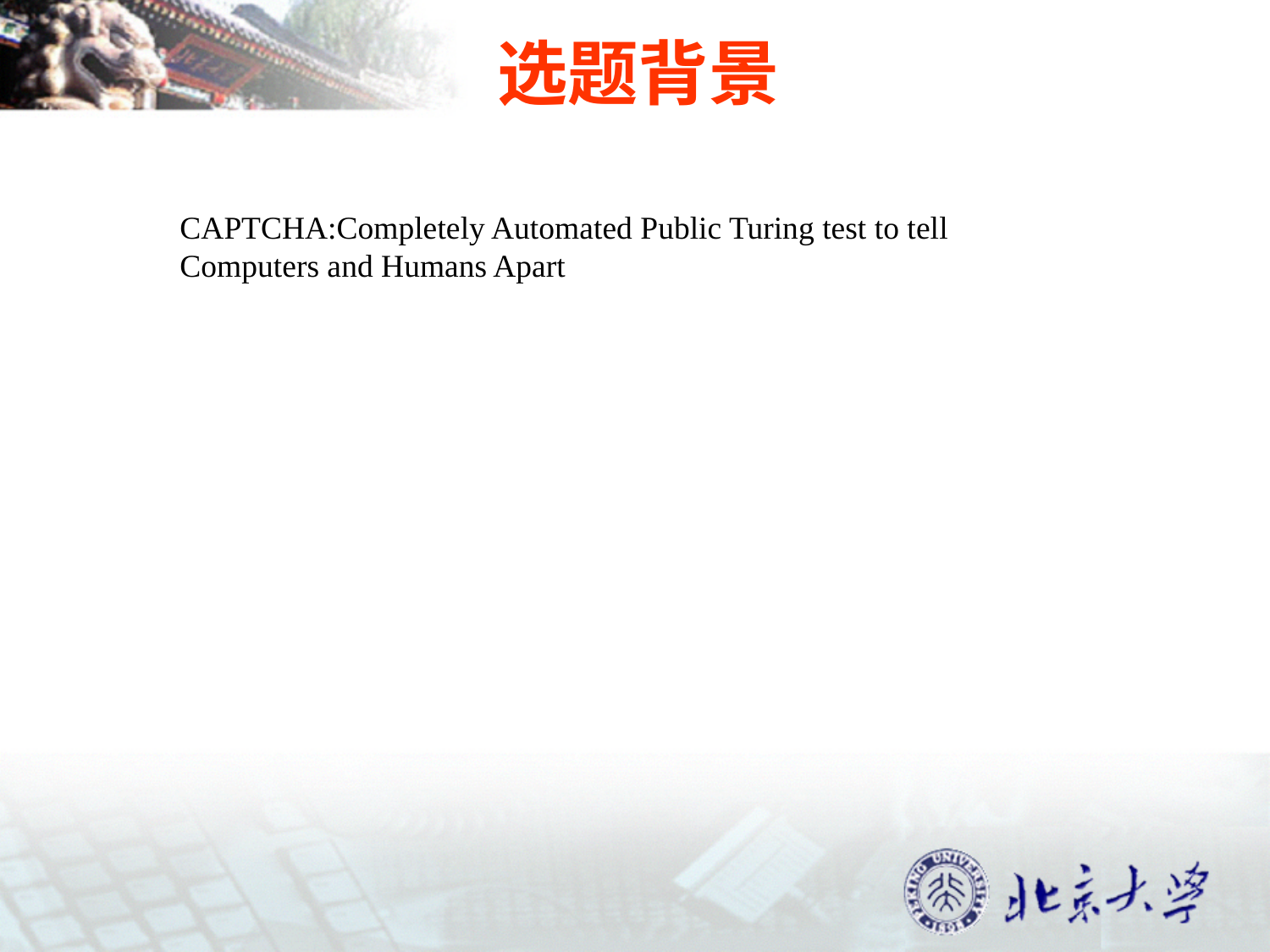

# 选题背景
CAPTCHA:Completely Automated Public Turing test to tell Computers and Humans Apart